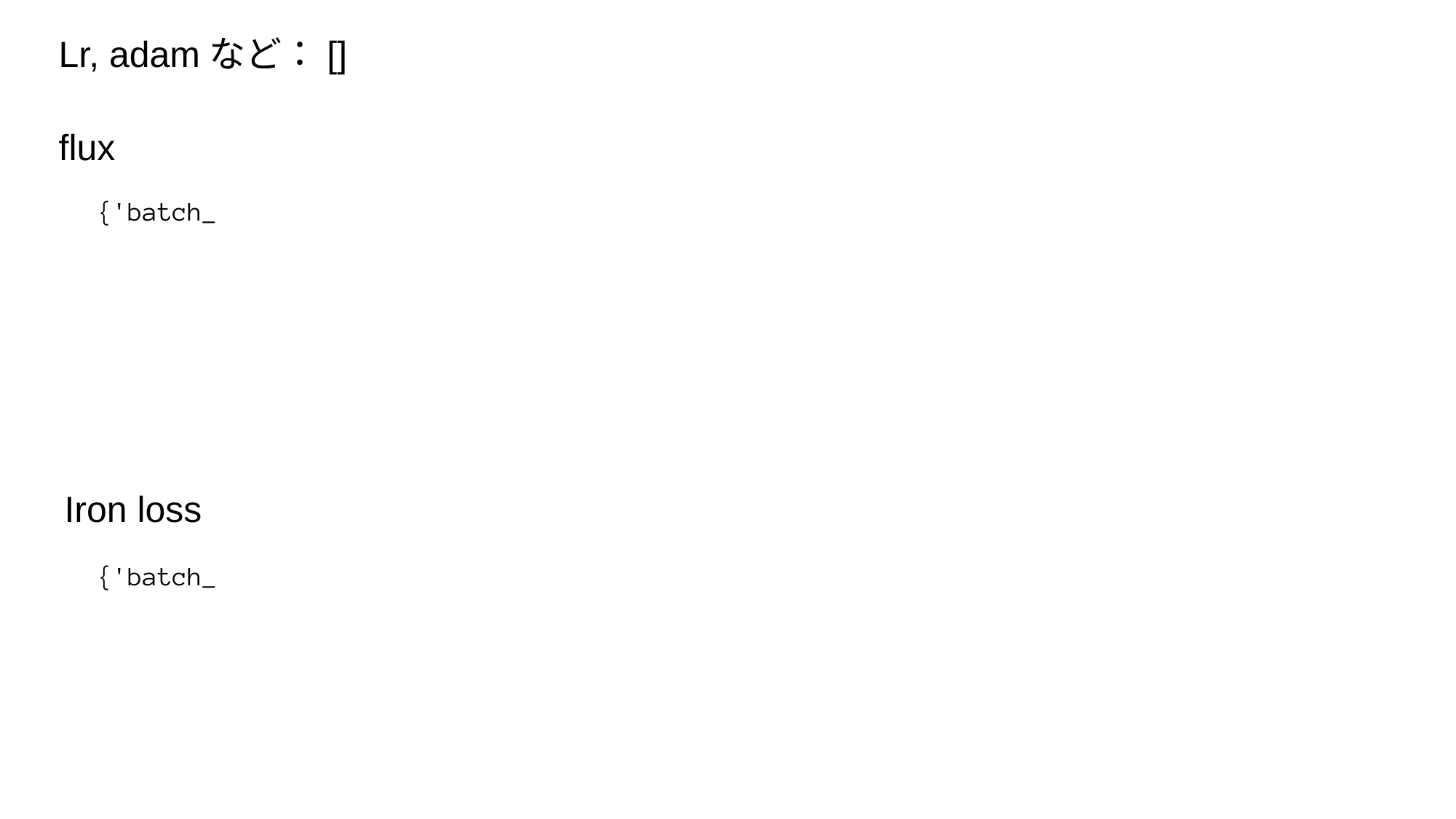

Lr, adamなど：[]
flux
{'batch_
Iron loss
{'batch_